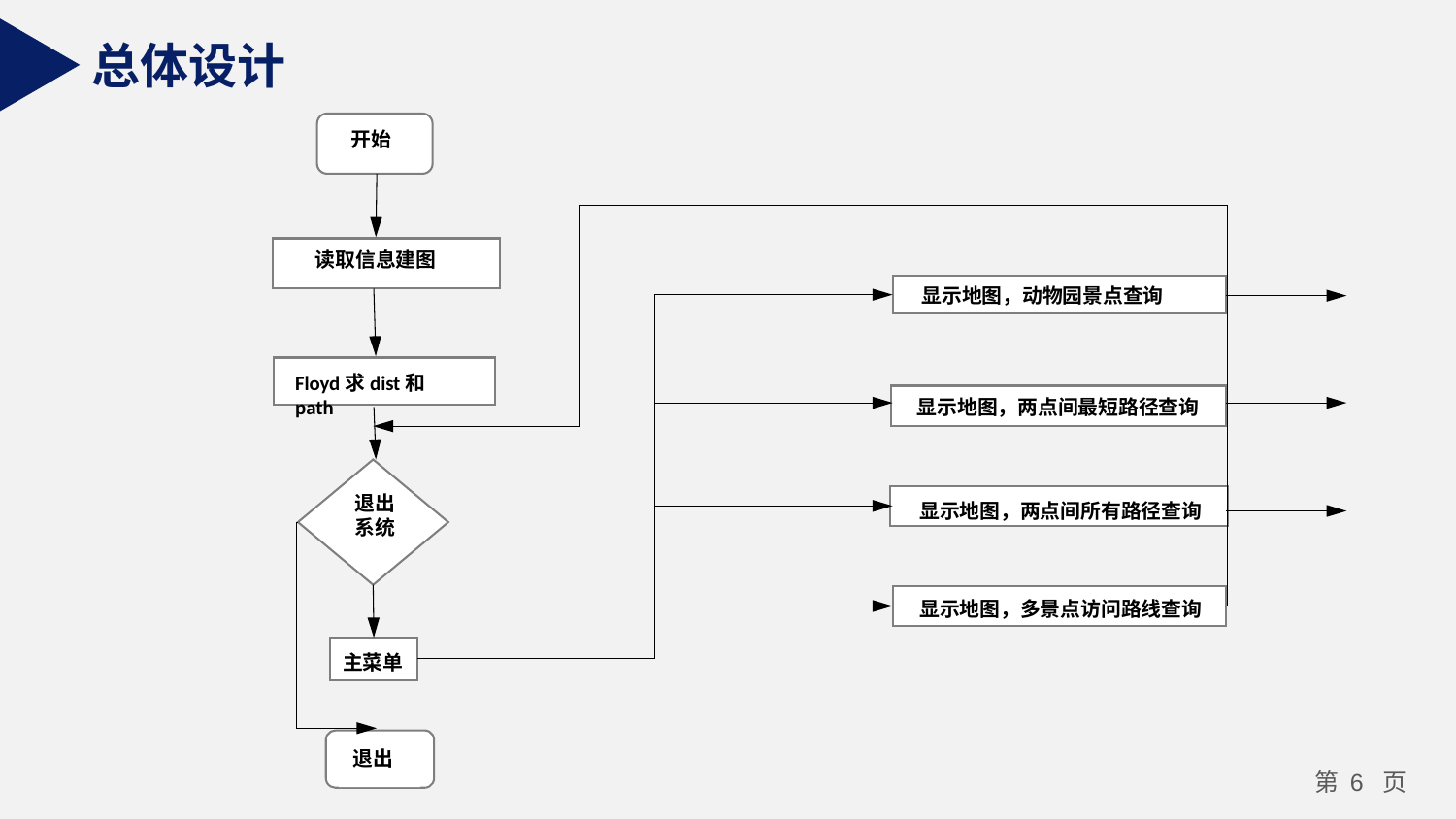

总体设计

开始

读取信息建图

显示地图，动物园景点查询

Floyd求dist和path

显示地图，两点间最短路径查询

退出系统

显示地图，两点间所有路径查询

显示地图，多景点访问路线查询

主菜单

退出